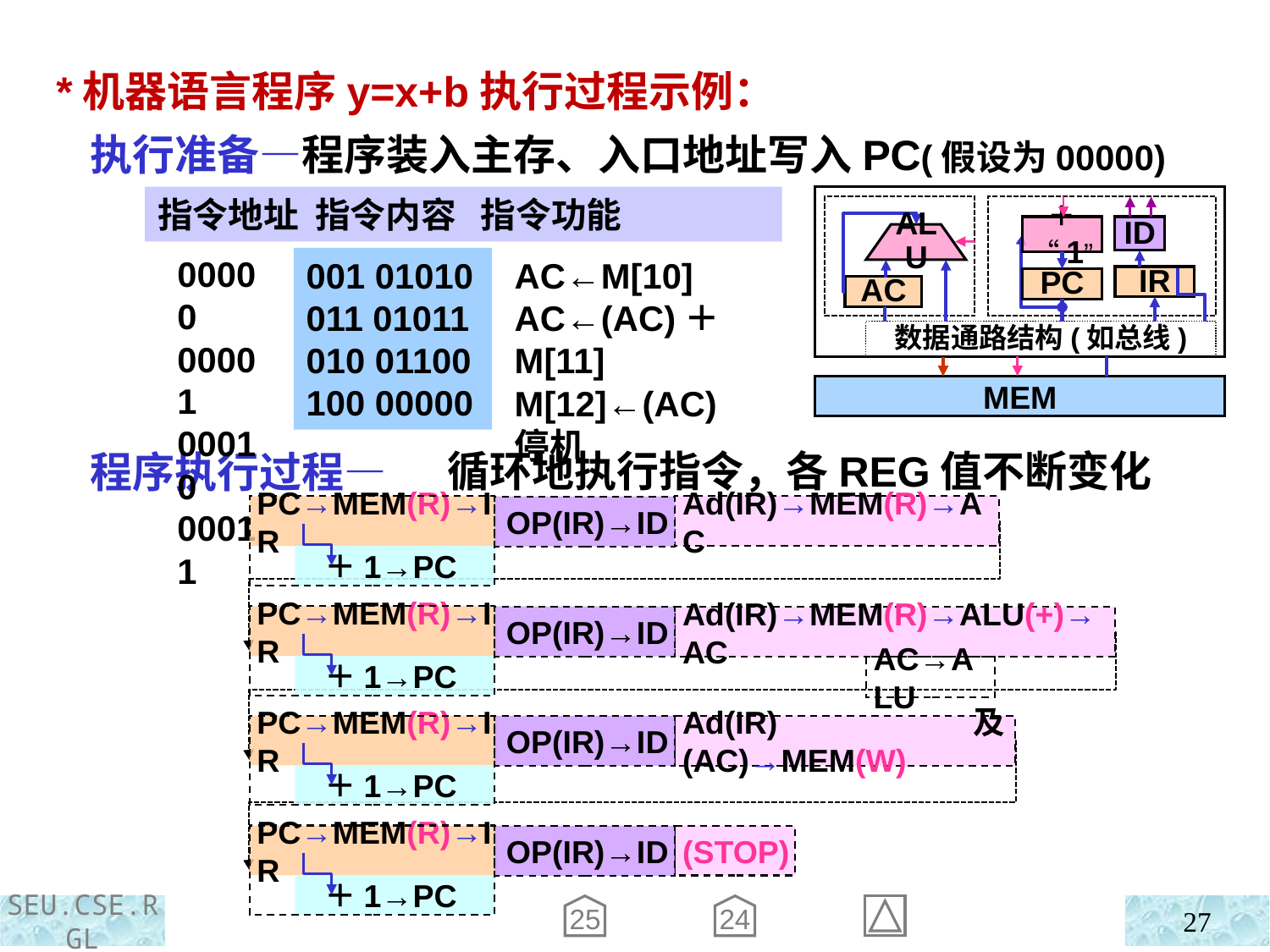

*机器语言程序y=x+b执行过程示例：
     执行准备—程序装入主存、入口地址写入PC(假设为00000)

     程序执行过程—
指令地址  指令内容   指令功能
00000
00001
00010
00011
001 01010
011 01011
010 01100
100 00000
AC←M[10]
AC←(AC)＋M[11]
M[12]←(AC)
停机

ID
＋“1”

ALU
IR
PC
AC
数据通路结构(如总线)
MEM
循环地执行指令，各REG值不断变化
Ad(IR)→MEM(R)→AC
PC→MEM(R)→IR

OP(IR)→ID
  ＋1→PC
PC→MEM(R)→IR

OP(IR)→ID
  ＋1→PC
Ad(IR)→MEM(R)→ALU(+)→AC
AC→ALU
PC→MEM(R)→IR

OP(IR)→ID
  ＋1→PC
Ad(IR)及(AC)→MEM(W)
PC→MEM(R)→IR

OP(IR)→ID
  ＋1→PC
(STOP)
25
24
27